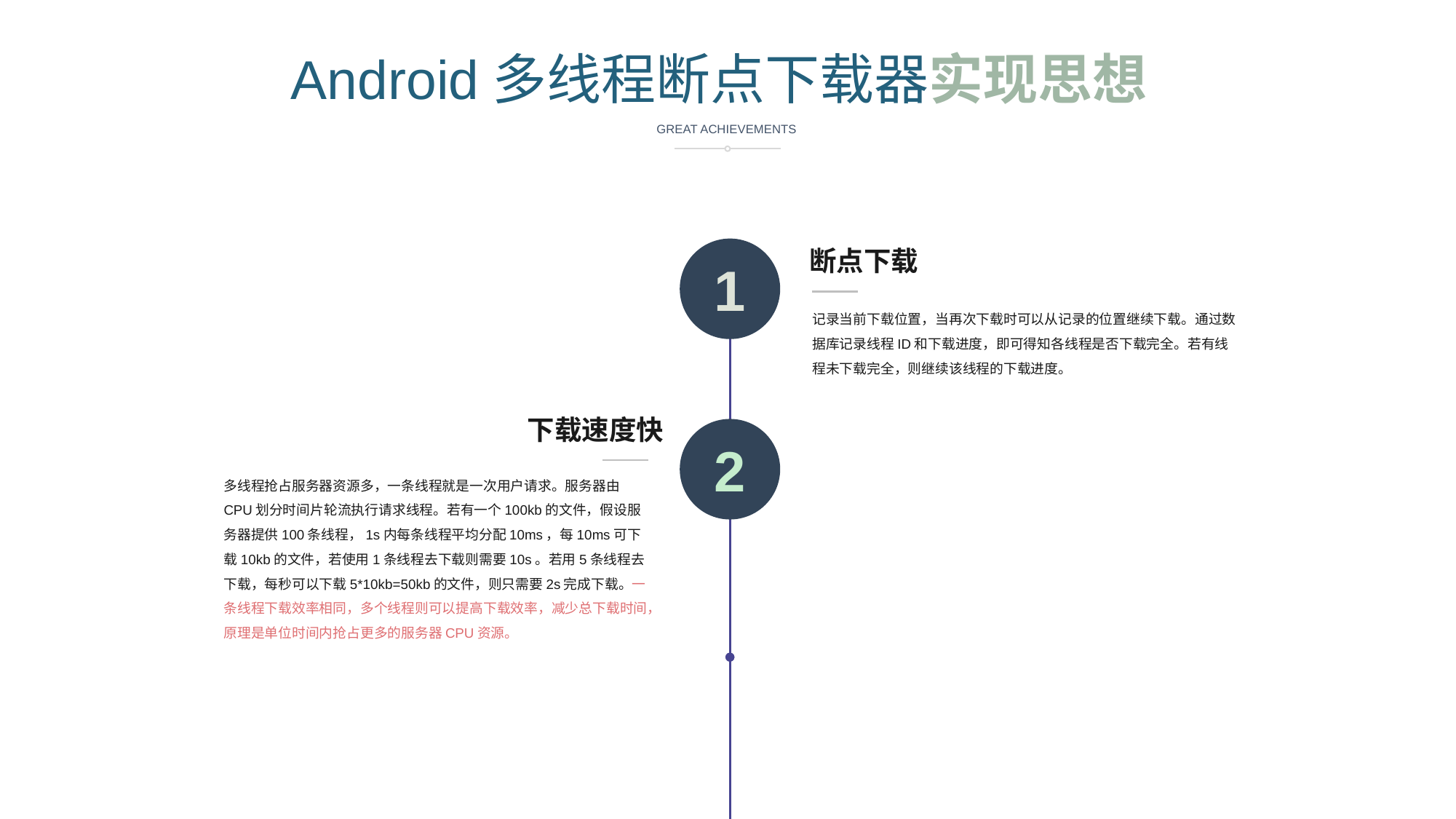

Android多线程断点下载器实现思想
GREAT ACHIEVEMENTS

断点下载

记录当前下载位置，当再次下载时可以从记录的位置继续下载。通过数据库记录线程ID和下载进度，即可得知各线程是否下载完全。若有线程未下载完全，则继续该线程的下载进度。
1
下载速度快

多线程抢占服务器资源多，一条线程就是一次用户请求。服务器由CPU划分时间片轮流执行请求线程。若有一个100kb的文件，假设服务器提供100条线程，1s内每条线程平均分配10ms，每10ms可下载10kb的文件，若使用1条线程去下载则需要10s。若用5条线程去下载，每秒可以下载5*10kb=50kb的文件，则只需要2s完成下载。一条线程下载效率相同，多个线程则可以提高下载效率，减少总下载时间，原理是单位时间内抢占更多的服务器CPU资源。
2